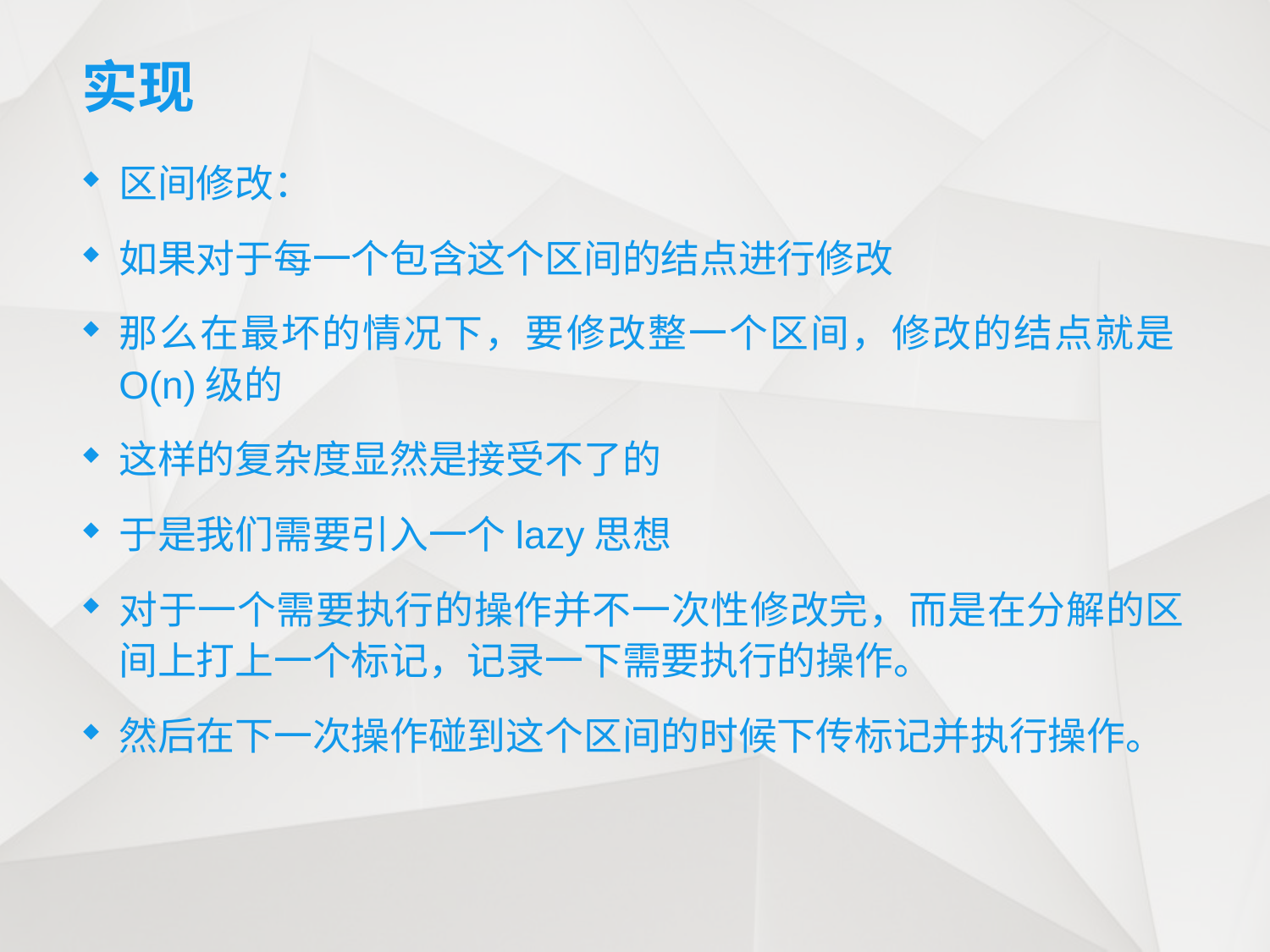

# 实现
区间修改：
如果对于每一个包含这个区间的结点进行修改
那么在最坏的情况下，要修改整一个区间，修改的结点就是O(n)级的
这样的复杂度显然是接受不了的
于是我们需要引入一个lazy思想
对于一个需要执行的操作并不一次性修改完，而是在分解的区间上打上一个标记，记录一下需要执行的操作。
然后在下一次操作碰到这个区间的时候下传标记并执行操作。